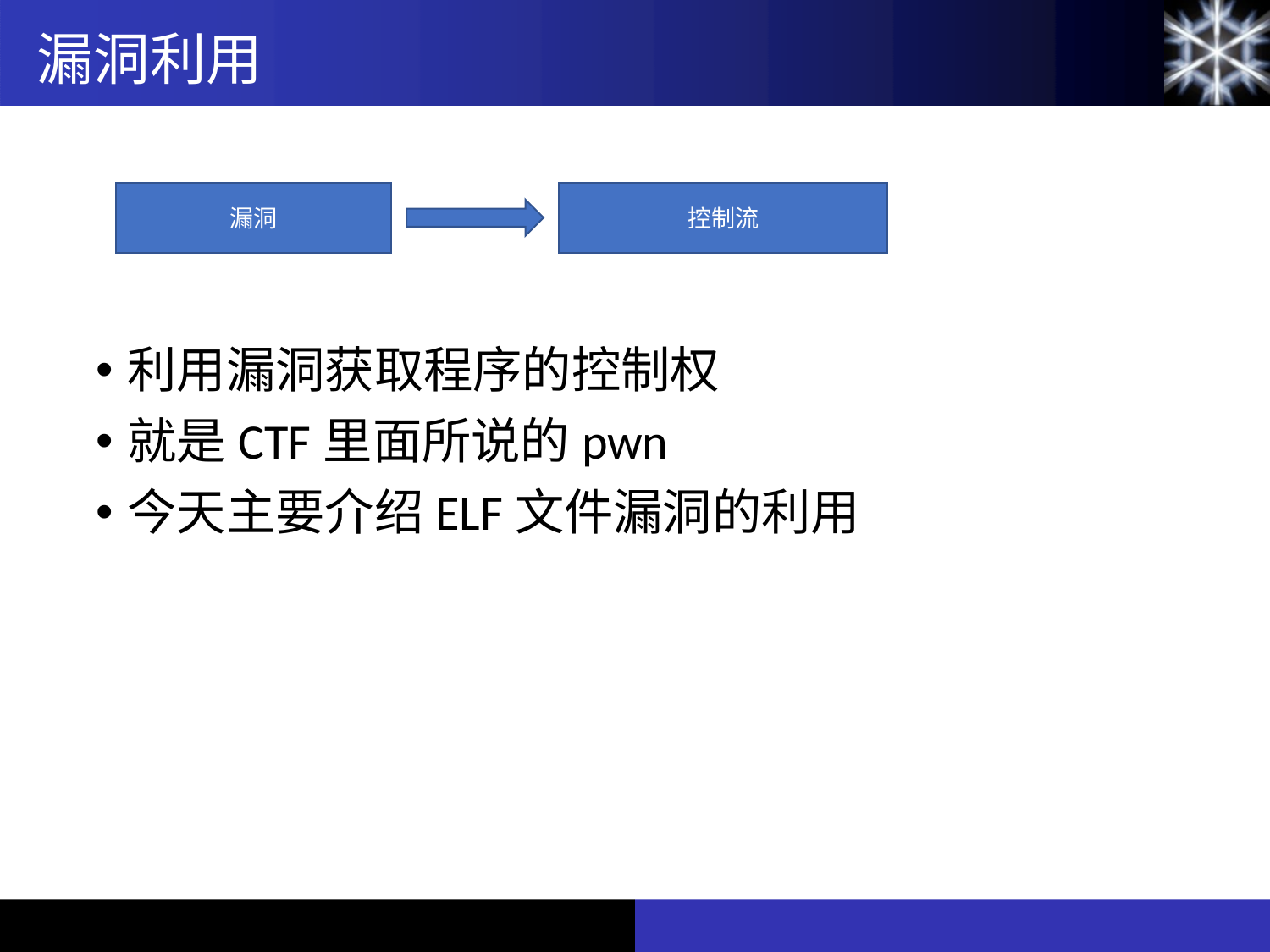

漏洞利用
漏洞
控制流

利用漏洞获取程序的控制权
就是CTF里面所说的pwn
今天主要介绍ELF文件漏洞的利用